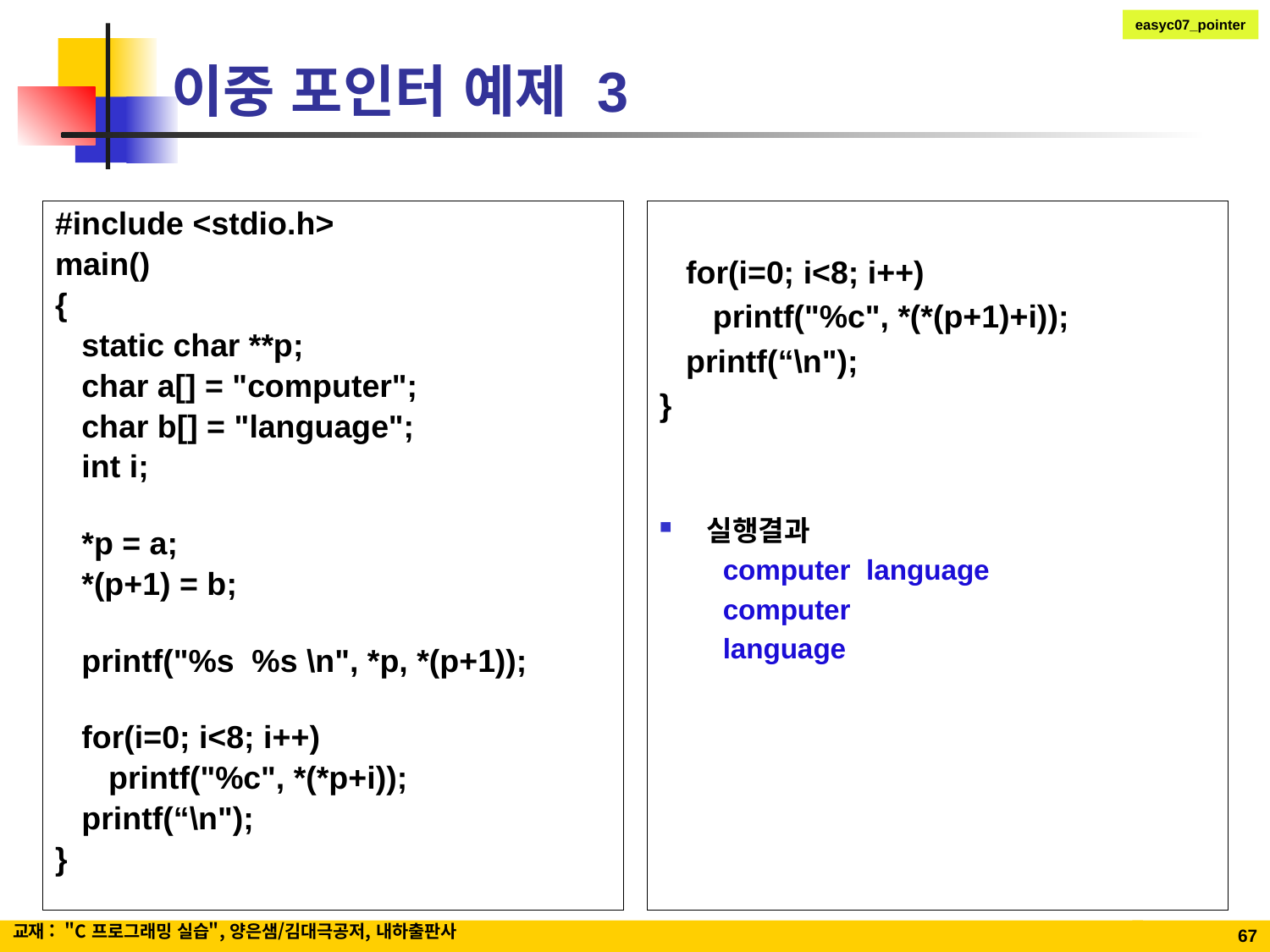

# 이중 포인터 예제 3
#include <stdio.h>
main()
{
   static char **p;
   char a[] = "computer";
   char b[] = "language";
   int i;

   *p = a;
   *(p+1) = b;

   printf("%s  %s \n", *p, *(p+1));

   for(i=0; i<8; i++)
      printf("%c", *(*p+i));
   printf(“\n");
}

   for(i=0; i<8; i++)
      printf("%c", *(*(p+1)+i));
   printf(“\n");
}

실행결과
computer  language
computer
language

교재 :  "C 프로그래밍 실습", 양은샘/김대극공저, 내하출판사
67